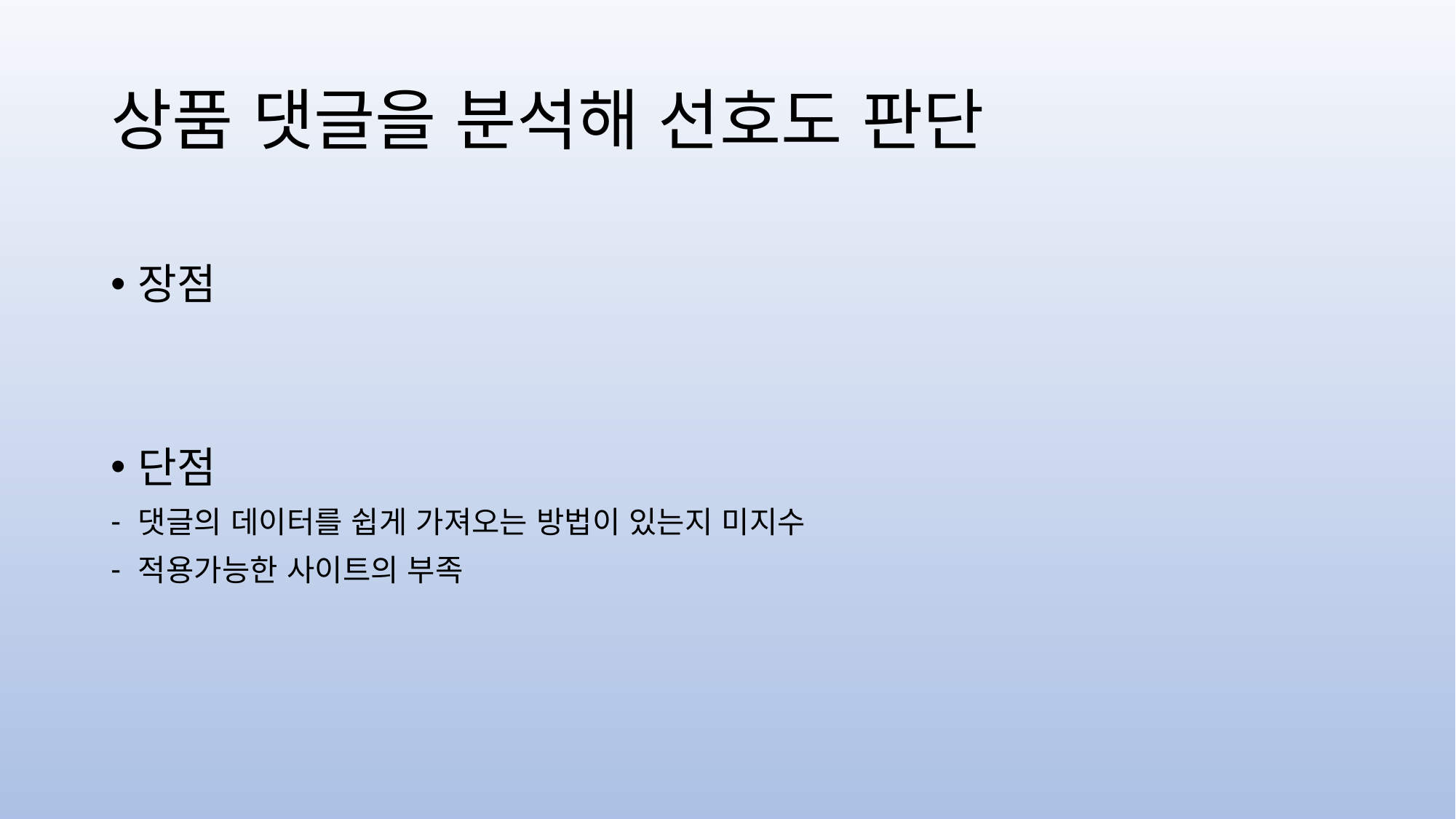

# 상품 댓글을 분석해 선호도 판단
장점

단점
댓글의 데이터를 쉽게 가져오는 방법이 있는지 미지수
적용가능한 사이트의 부족